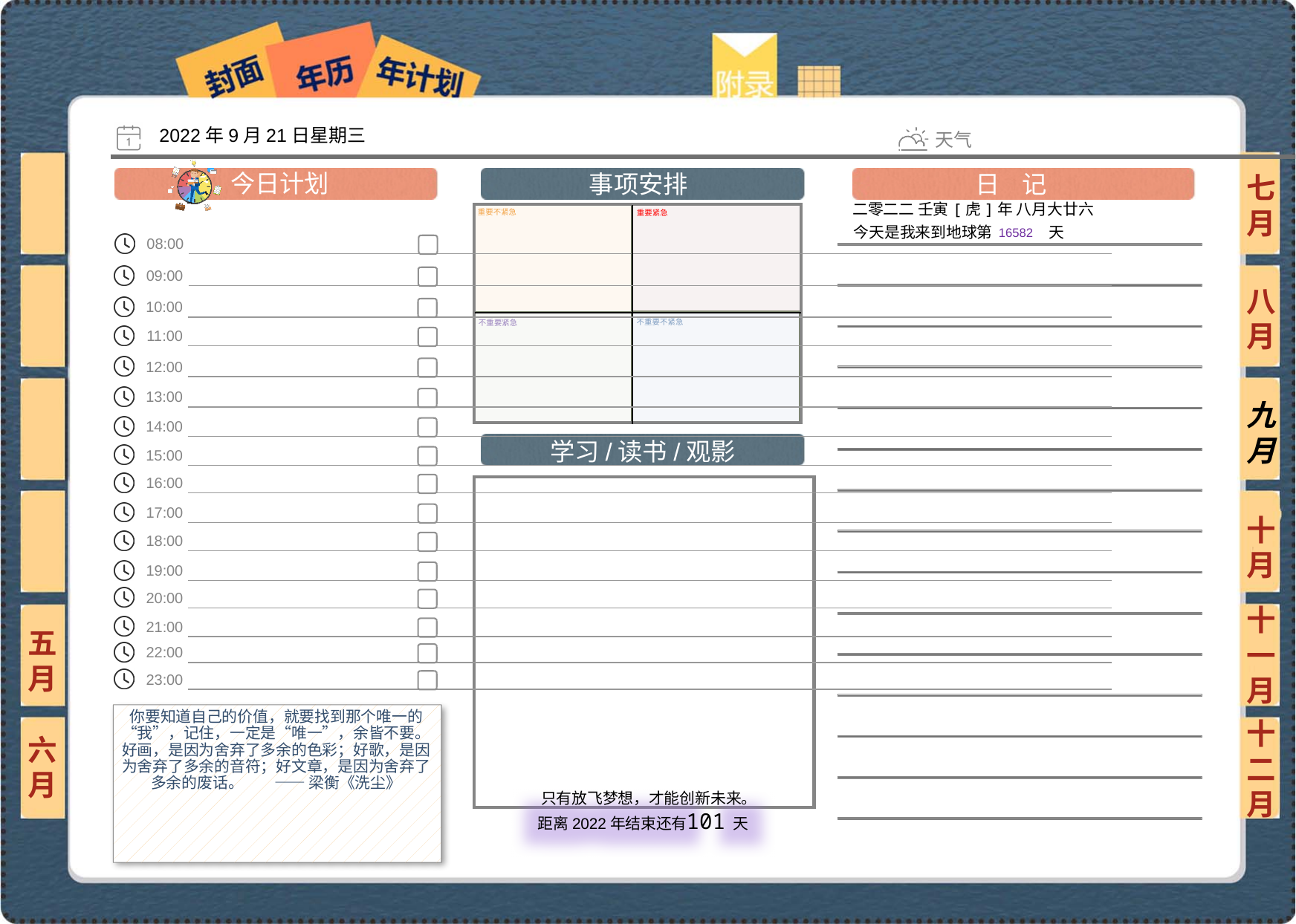

2022年9月21日星期三
七月
二零二二 壬寅[虎]年 八月大廿六
16582
八月
九月
十月
十一月
五月
你要知道自己的价值，就要找到那个唯一的“我”，记住，一定是“唯一”，余皆不要。好画，是因为舍弃了多余的色彩；好歌，是因为舍弃了多余的音符；好文章，是因为舍弃了多余的废话。　　—— 梁衡《洗尘》

六月
十二月
101
 只有放飞梦想，才能创新未来。